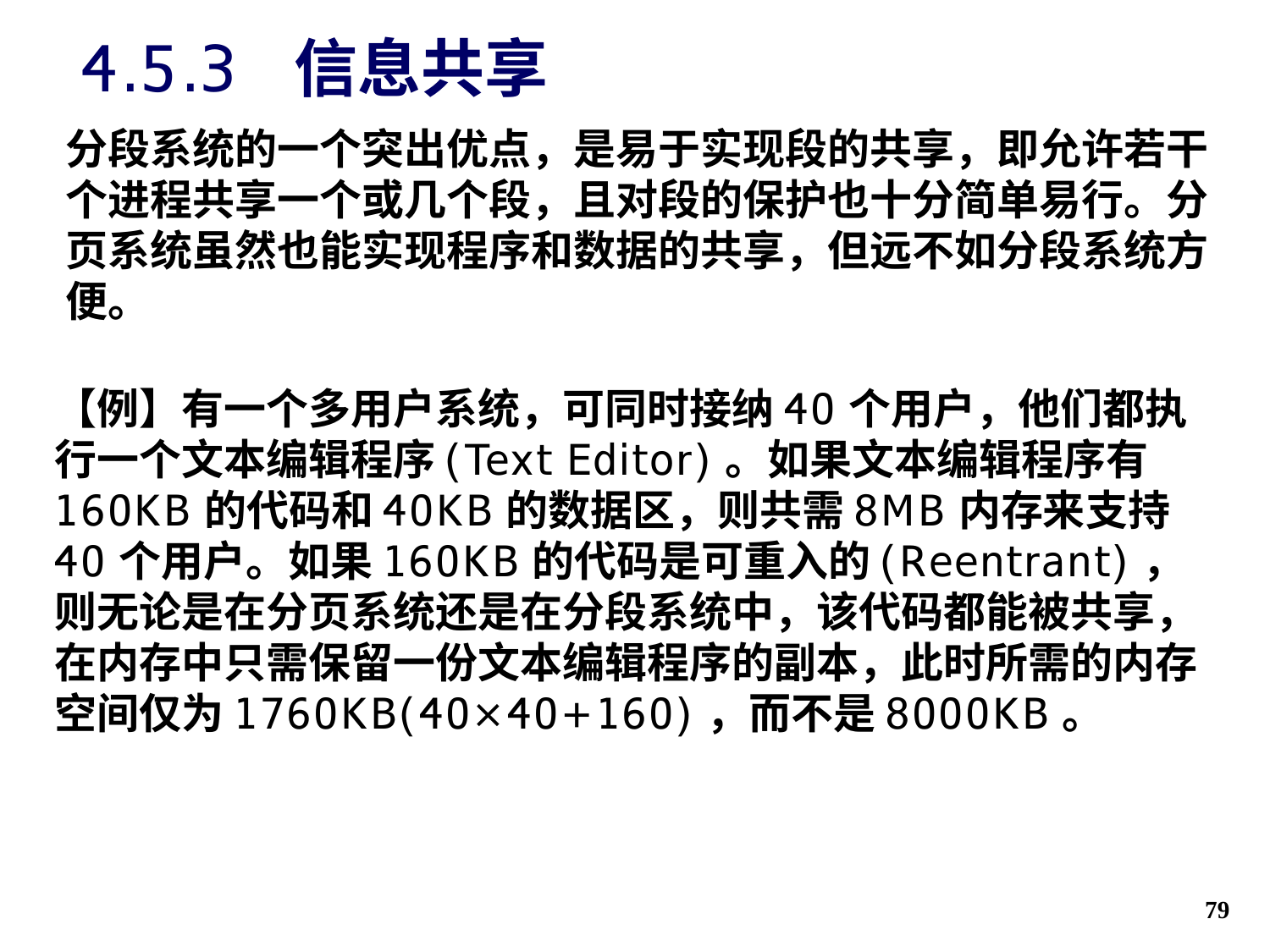

# 4.5.3  信息共享
分段系统的一个突出优点，是易于实现段的共享，即允许若干个进程共享一个或几个段，且对段的保护也十分简单易行。分页系统虽然也能实现程序和数据的共享，但远不如分段系统方便。
【例】有一个多用户系统，可同时接纳40个用户，他们都执行一个文本编辑程序(Text Editor)。如果文本编辑程序有160KB的代码和40KB的数据区，则共需8MB内存来支持40个用户。如果160KB的代码是可重入的(Reentrant)，则无论是在分页系统还是在分段系统中，该代码都能被共享，在内存中只需保留一份文本编辑程序的副本，此时所需的内存空间仅为1760KB(40×40+160)，而不是8000KB。
79